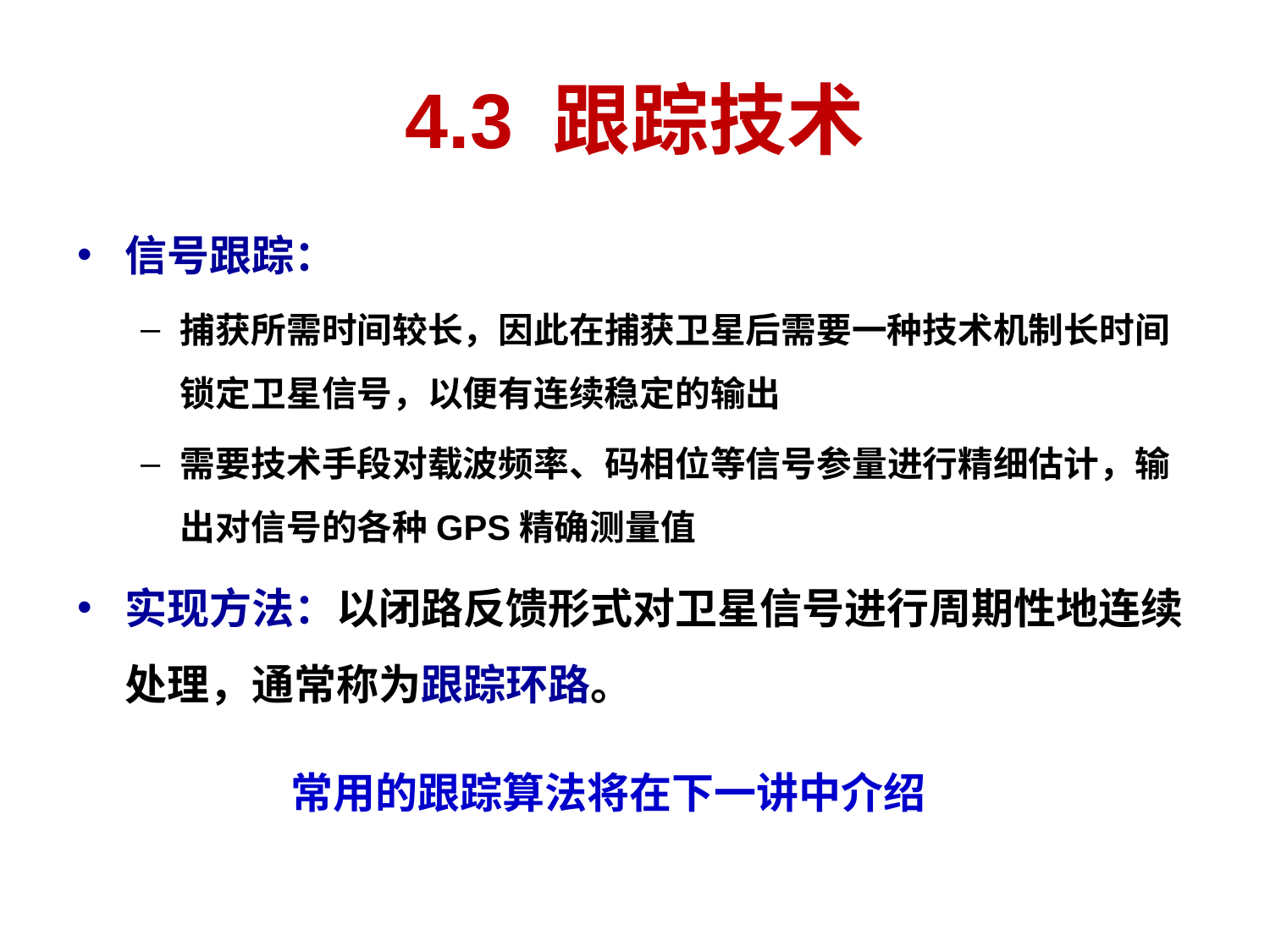

# 4.3 跟踪技术
信号跟踪：
捕获所需时间较长，因此在捕获卫星后需要一种技术机制长时间锁定卫星信号，以便有连续稳定的输出
需要技术手段对载波频率、码相位等信号参量进行精细估计，输出对信号的各种GPS精确测量值
实现方法：以闭路反馈形式对卫星信号进行周期性地连续处理，通常称为跟踪环路。
常用的跟踪算法将在下一讲中介绍